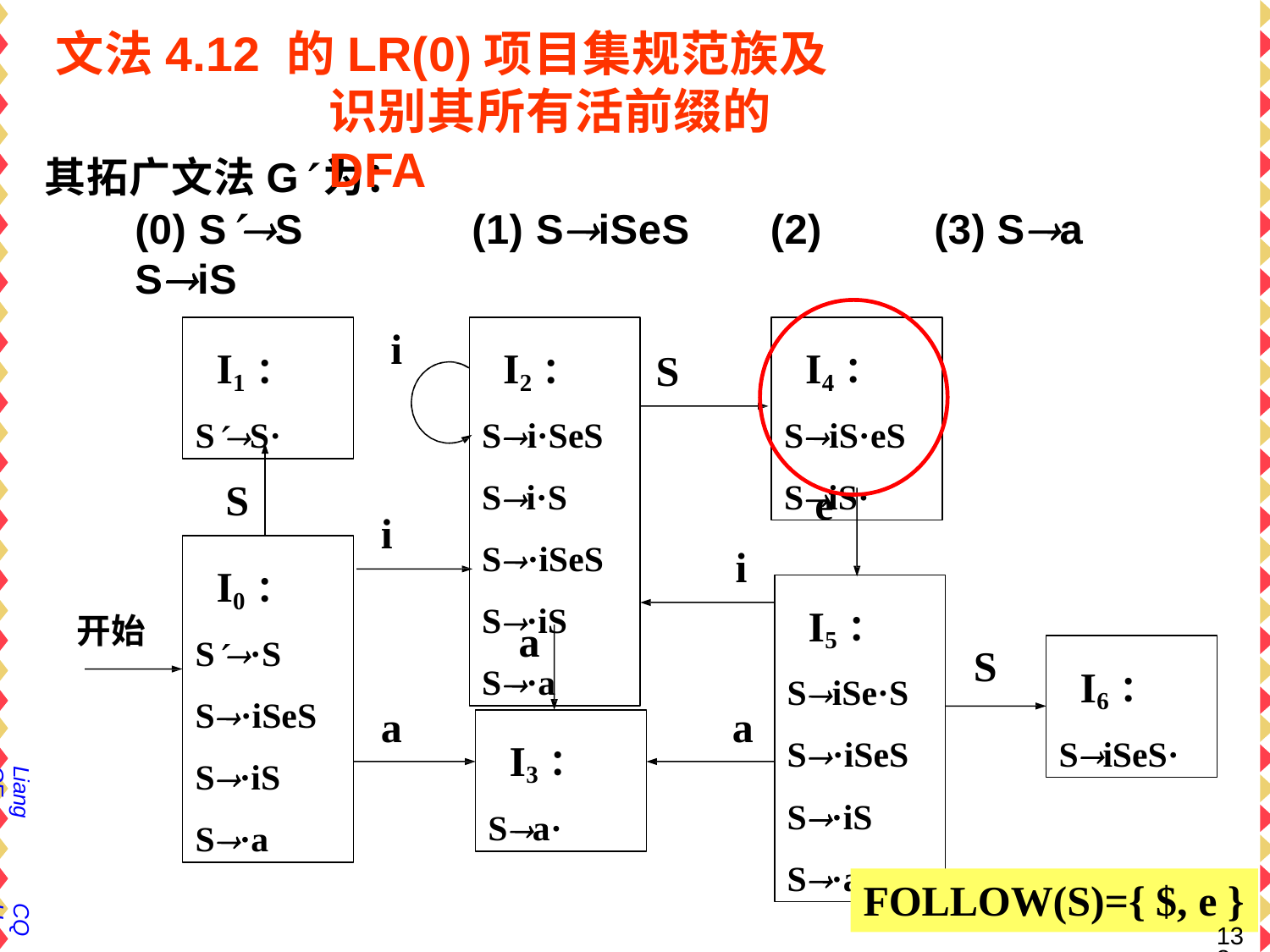

# 文法4.12 的LR(0)项目集规范族及
识别其所有活前缀的DFA
其拓广文法G′为：
(0) S′→S	(1) S→iSeS	(2) S→iS
(3) S→a

I1：
S′→S·
I2：  S→i·SeS  S→i·S  S→·iSeS  S→·iS  S→·a
I4：  S→iS·eS  S→iS·
i
S

S
e

i
I0：  S′→·S  S→·iSeS  S→·iS  S→·a
i

I5：  S→iSe·S  S→·iSeS  S→·iS  S→·a

开始
a

I6：
S→iSeS·
S

a
a

I3：
S→a·

Liang GE

FOLLOW(S)={ $, e }
CQU
138